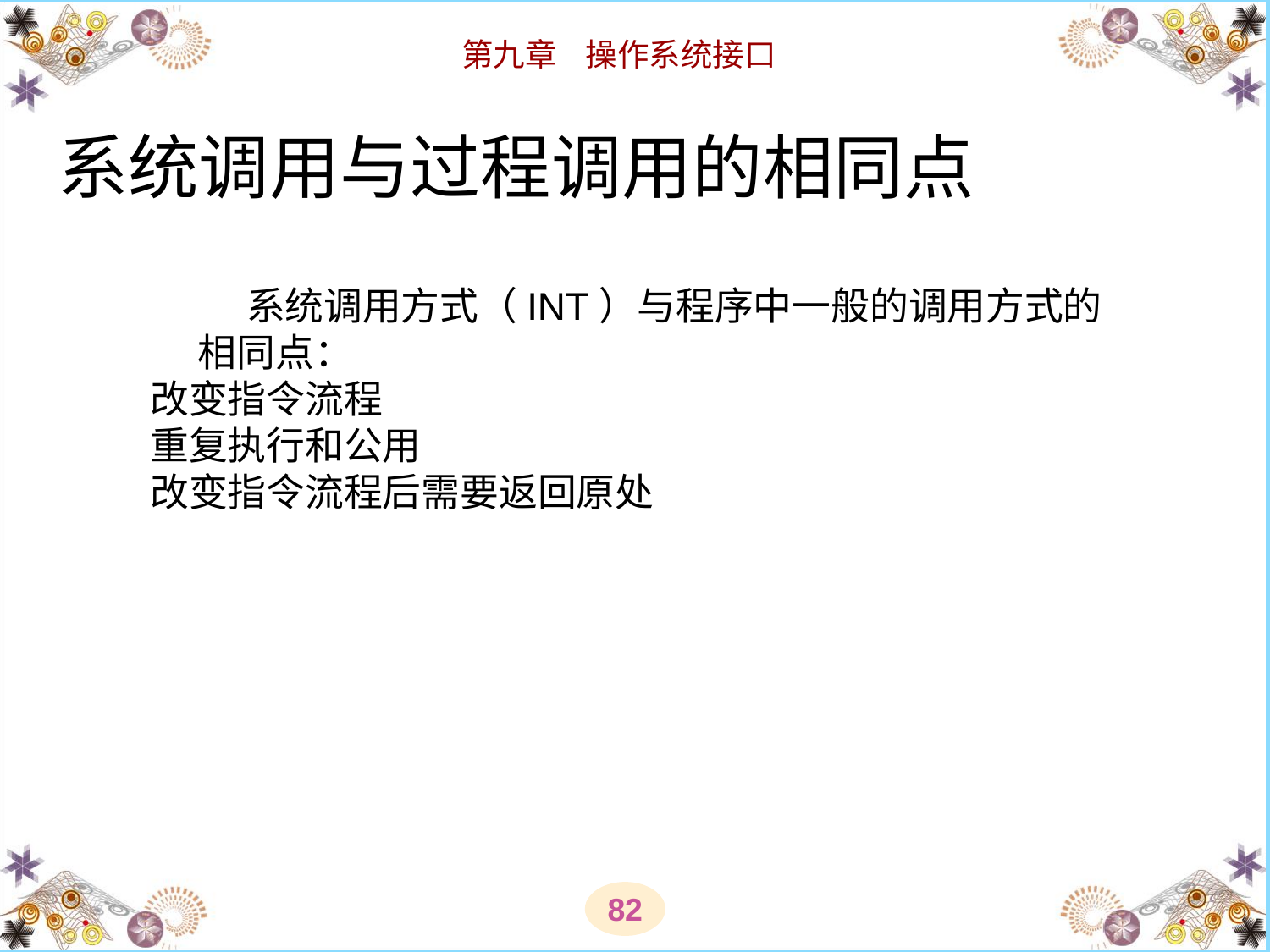

# 系统调用与过程调用的相同点
          系统调用方式（INT）与程序中一般的调用方式的相同点：
改变指令流程
重复执行和公用
改变指令流程后需要返回原处